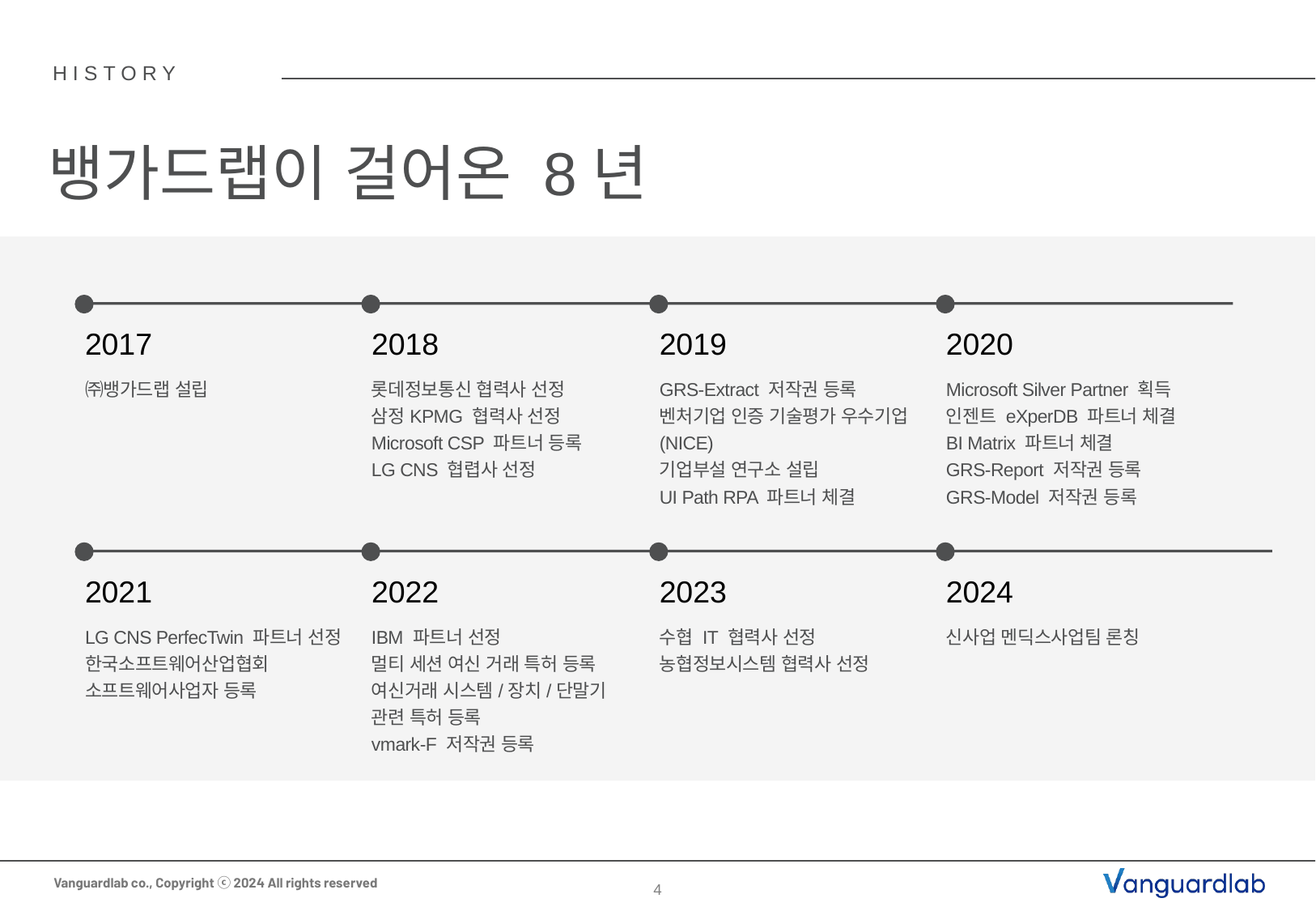

# HISTORY
뱅가드랩이 걸어온 8년

2017
2018
2019
2020
㈜뱅가드랩 설립
롯데정보통신 협력사 선정
삼정KPMG 협력사 선정
Microsoft CSP 파트너 등록
LG CNS 협렵사 선정
GRS-Extract 저작권 등록
벤처기업 인증 기술평가 우수기업 (NICE)
기업부설 연구소 설립
UI Path RPA 파트너 체결
Microsoft Silver Partner 획득
인젠트 eXperDB 파트너 체결
BI Matrix 파트너 체결
GRS-Report 저작권 등록
GRS-Model 저작권 등록

2021
2022
2023
2024
LG CNS PerfecTwin 파트너 선정
한국소프트웨어산업협회 소프트웨어사업자 등록
IBM 파트너 선정
멀티 세션 여신 거래 특허 등록
여신거래 시스템/장치/단말기 관련 특허 등록
vmark-F 저작권 등록
수협 IT 협력사 선정
농협정보시스템 협력사 선정
신사업 멘딕스사업팀 론칭